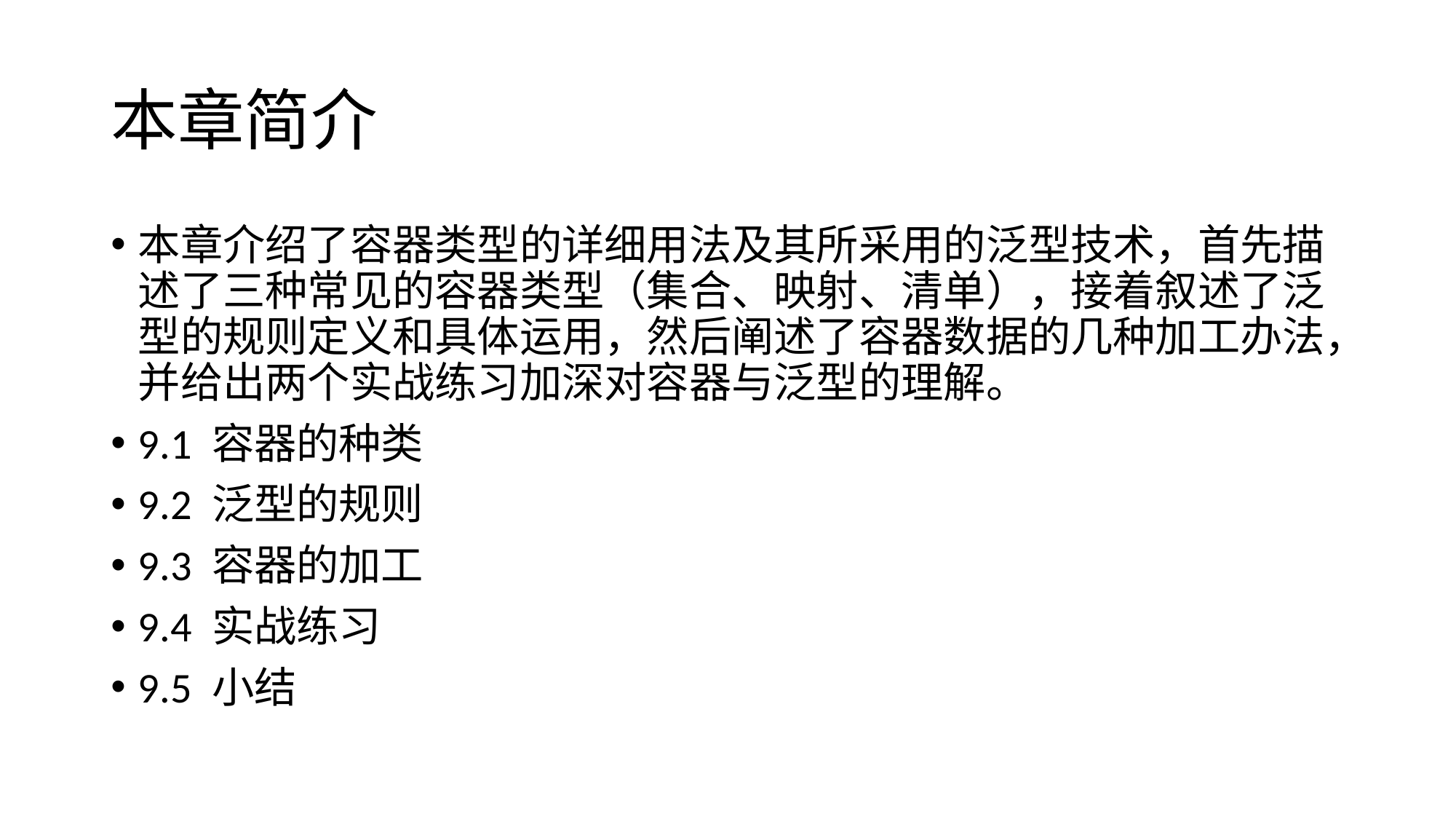

# 本章简介
本章介绍了容器类型的详细用法及其所采用的泛型技术，首先描述了三种常见的容器类型（集合、映射、清单），接着叙述了泛型的规则定义和具体运用，然后阐述了容器数据的几种加工办法，并给出两个实战练习加深对容器与泛型的理解。
9.1 容器的种类
9.2 泛型的规则
9.3 容器的加工
9.4 实战练习
9.5 小结